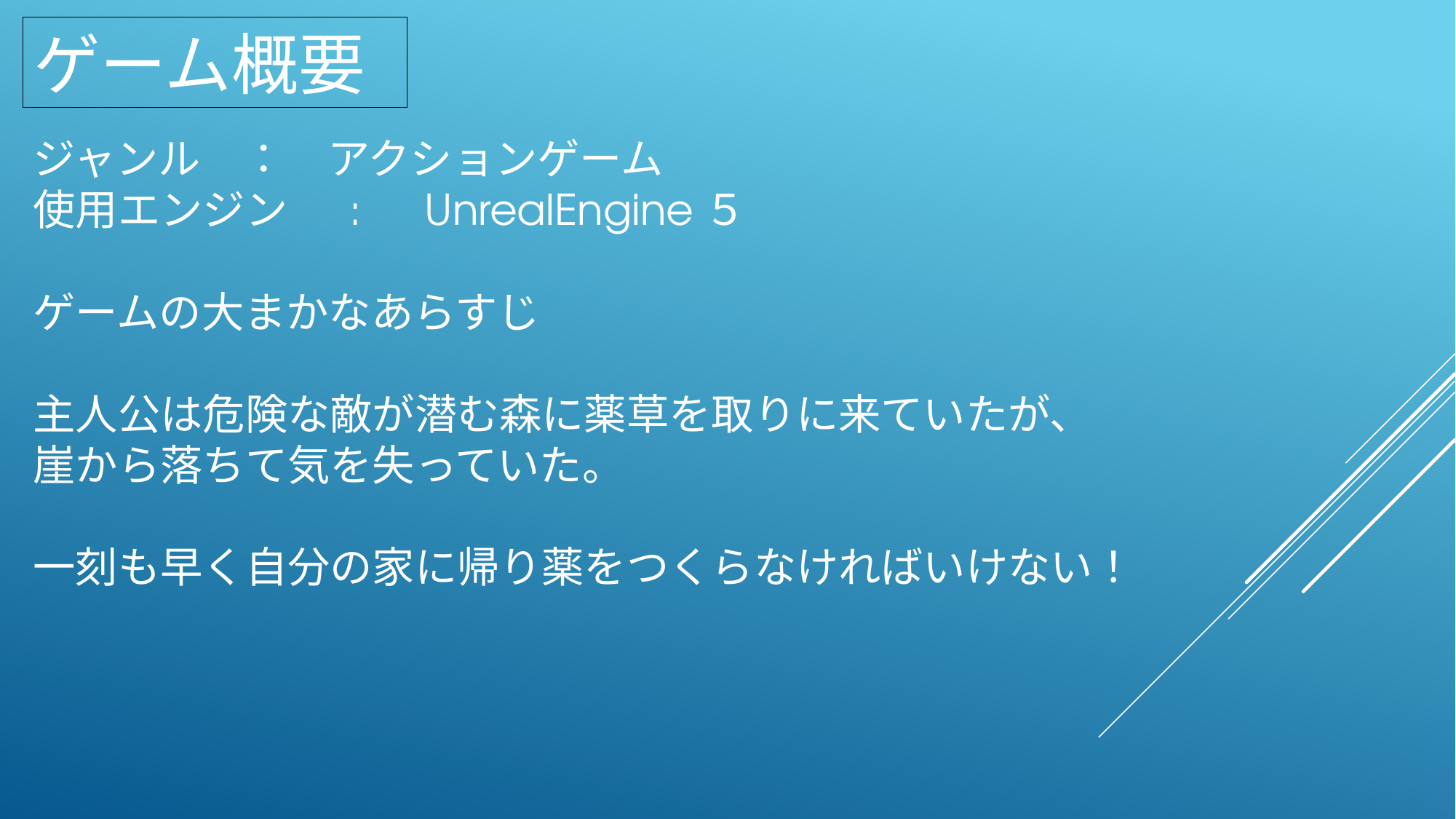

ゲーム概要
ジャンル　：　アクションゲーム
使用エンジン　 :　UnrealEngine５

ゲームの大まかなあらすじ

主人公は危険な敵が潜む森に薬草を取りに来ていたが、
崖から落ちて気を失っていた。

一刻も早く自分の家に帰り薬をつくらなければいけない！